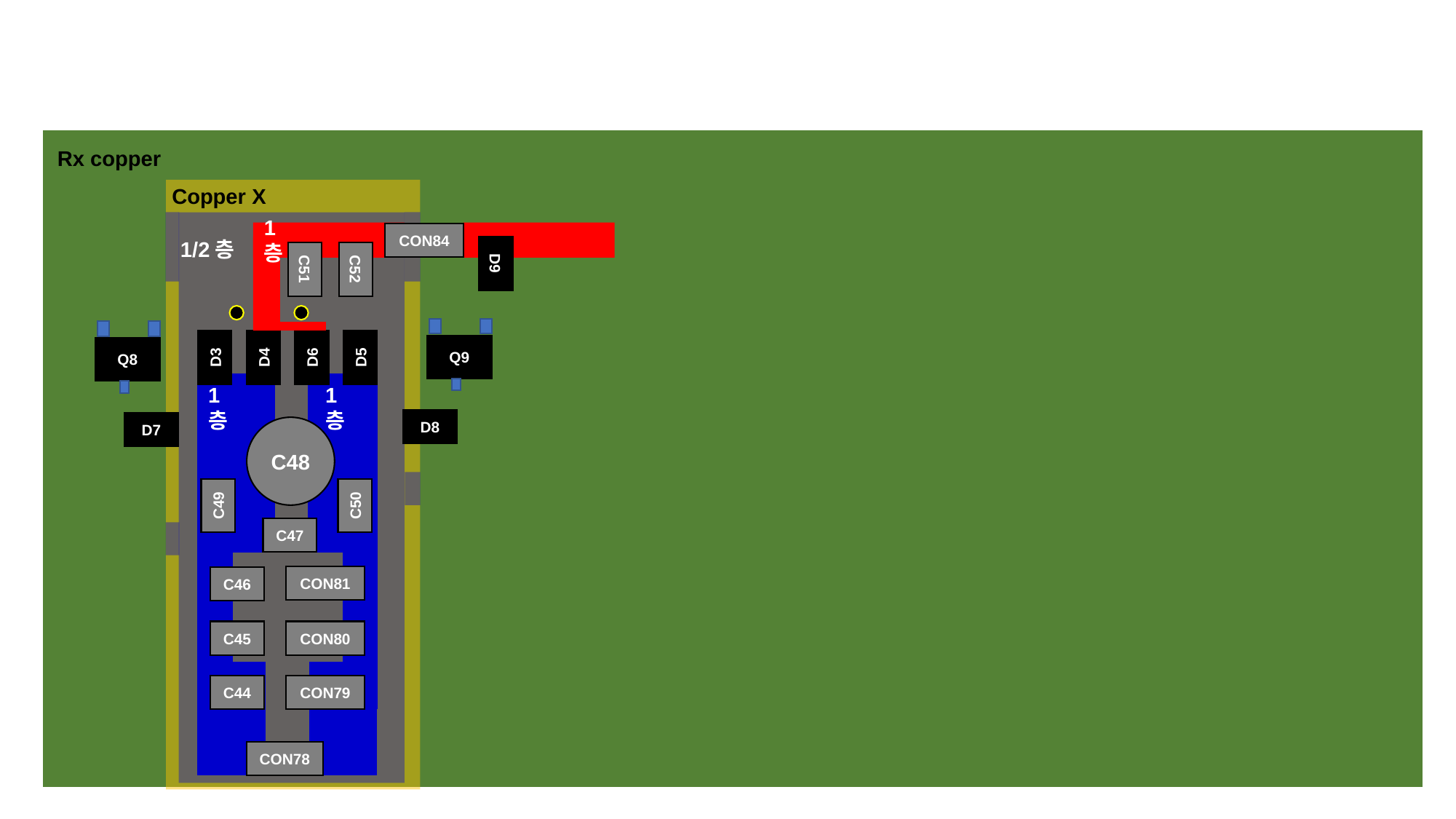

Rx copper
Copper X

CON84
1층
1/2층

D9
C52
C51

Q9

Q8

D4
D6
D5
D3

1층
1층
D8
D7
C48

C49
C50
C47

CON81
C46
C45
CON80
C44
CON79

CON78